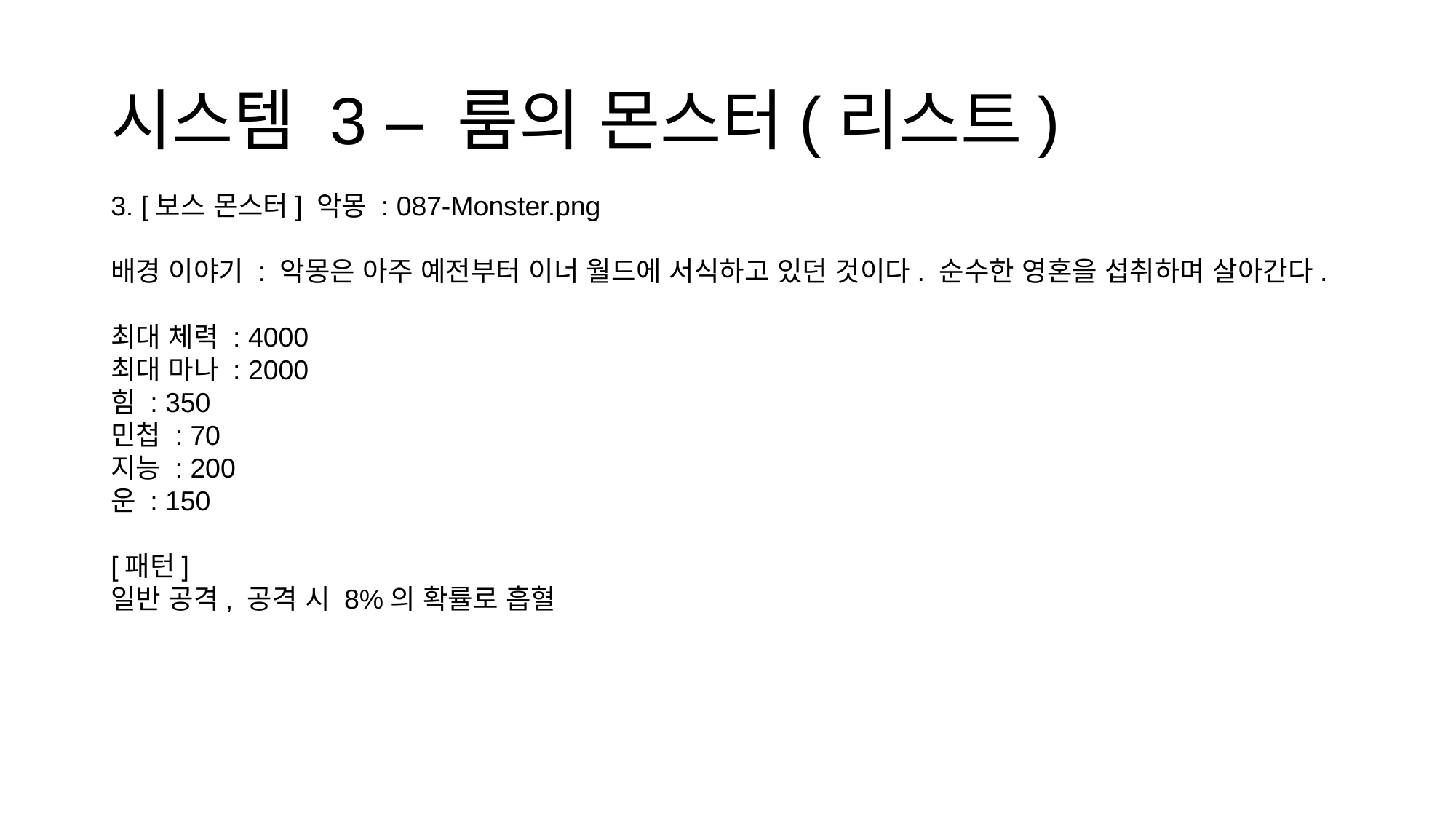

# 시스템 3 – 룸의 몬스터(리스트)
3. [보스 몬스터] 악몽 : 087-Monster.png

배경 이야기 : 악몽은 아주 예전부터 이너 월드에 서식하고 있던 것이다. 순수한 영혼을 섭취하며 살아간다.

최대 체력 : 4000
최대 마나 : 2000
힘 : 350
민첩 : 70
지능 : 200
운 : 150

[패턴]
일반 공격, 공격 시 8%의 확률로 흡혈